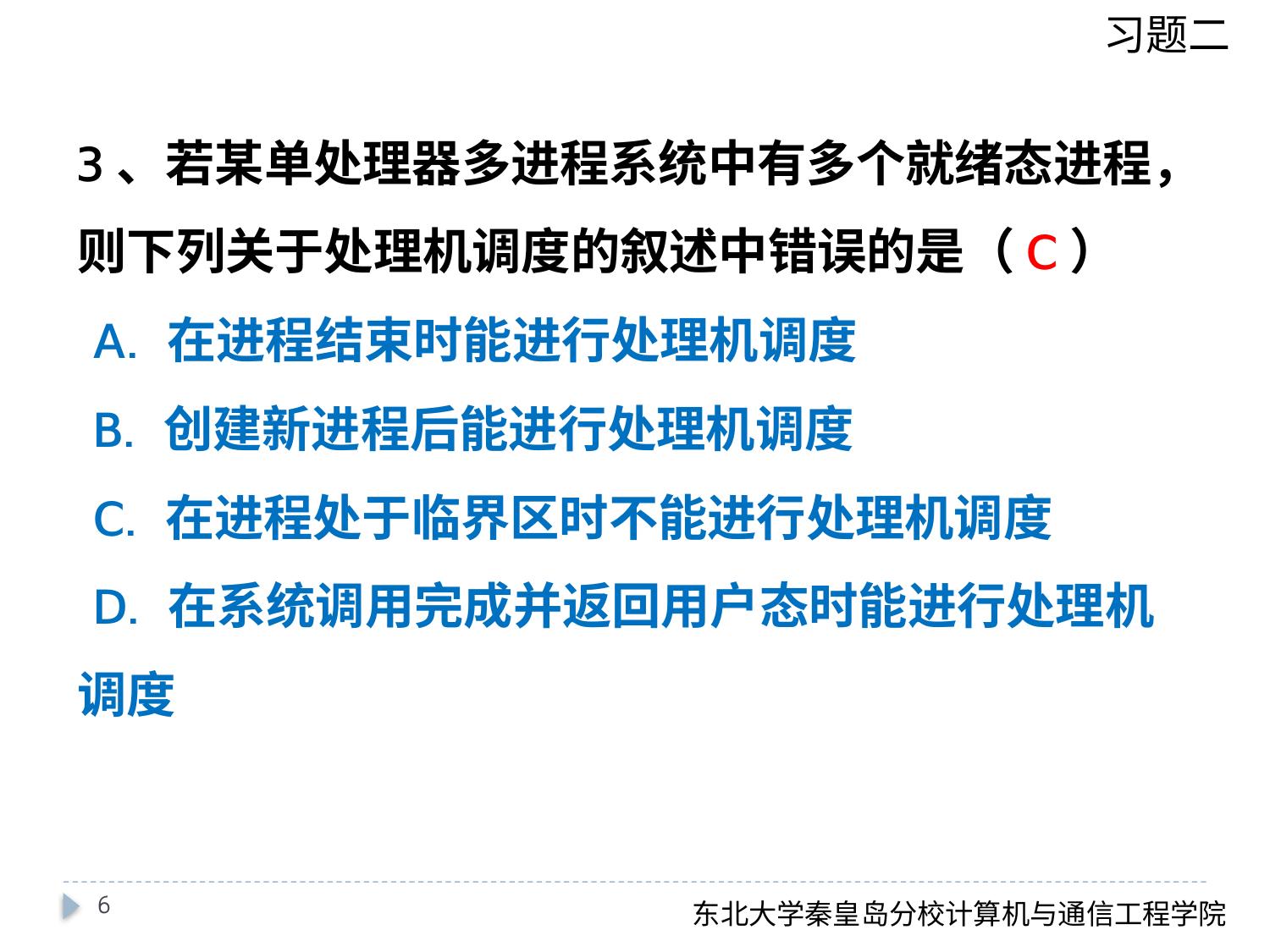

3、若某单处理器多进程系统中有多个就绪态进程，则下列关于处理机调度的叙述中错误的是（C）
 A. 在进程结束时能进行处理机调度
 B. 创建新进程后能进行处理机调度
 C. 在进程处于临界区时不能进行处理机调度
 D. 在系统调用完成并返回用户态时能进行处理机调度

6